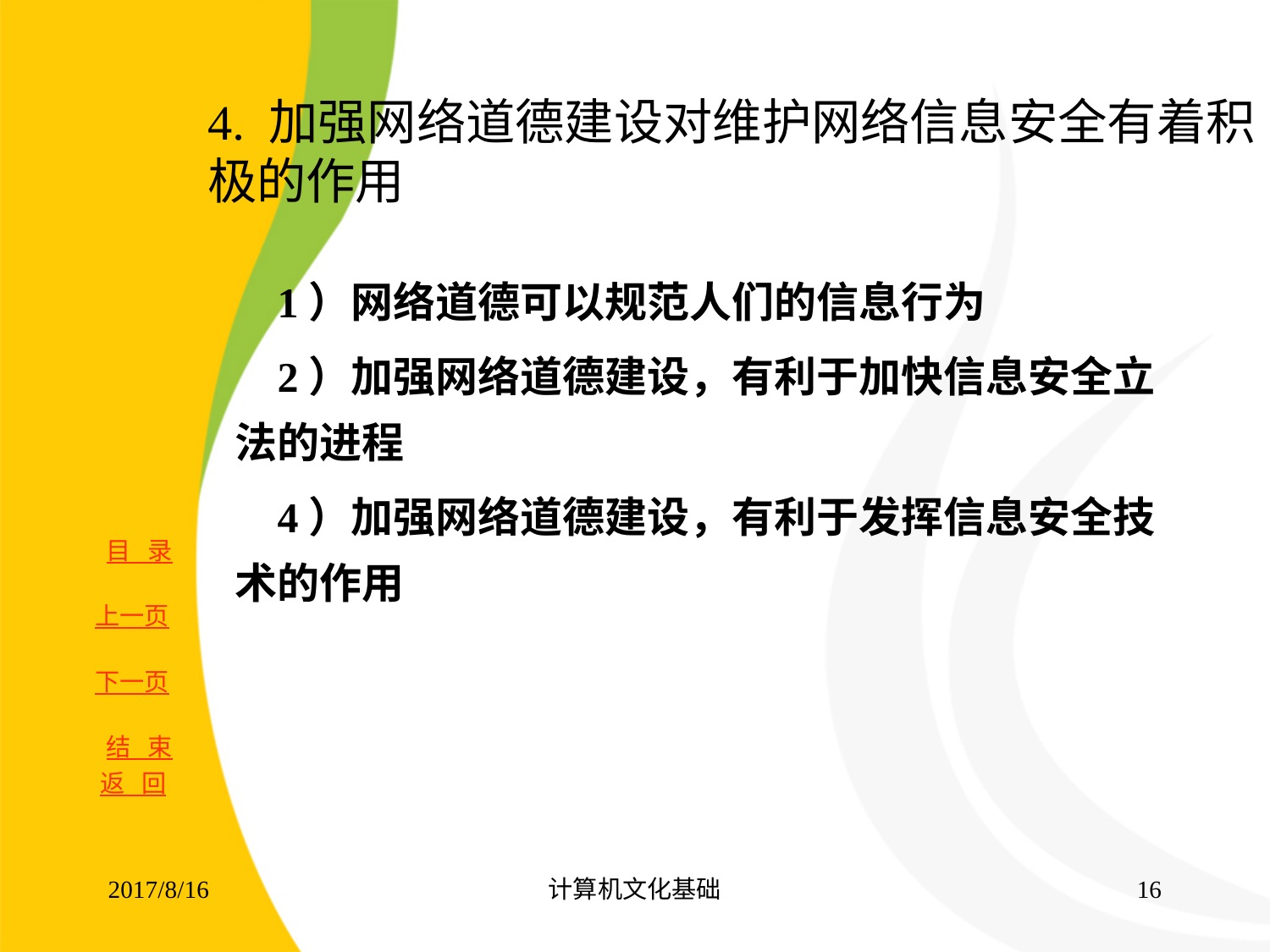

# 4. 加强网络道德建设对维护网络信息安全有着积极的作用
    1）网络道德可以规范人们的信息行为
    2）加强网络道德建设，有利于加快信息安全立法的进程
    4）加强网络道德建设，有利于发挥信息安全技术的作用
返   回
2017/8/16
计算机文化基础
16